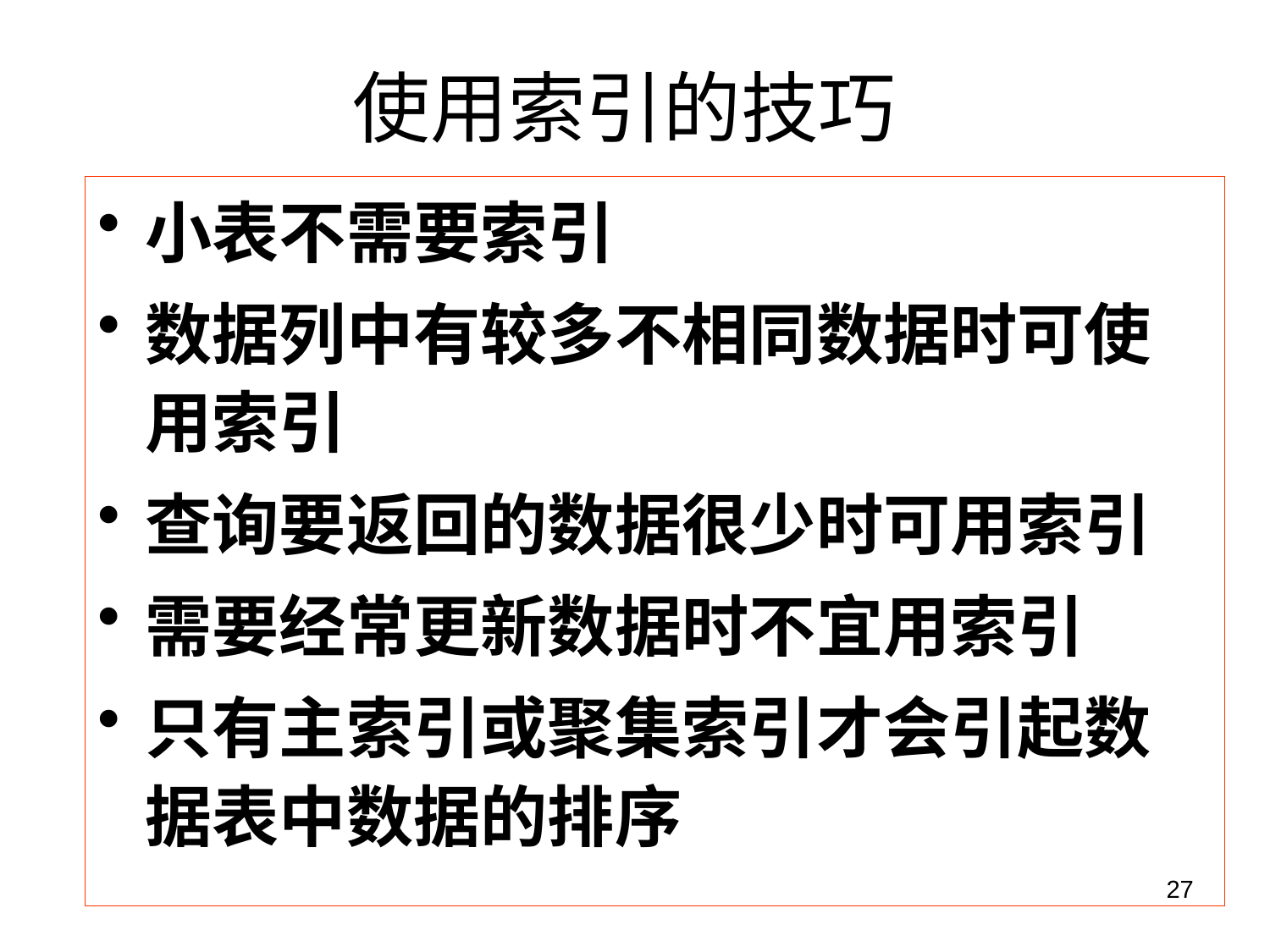

# 使用索引的技巧
小表不需要索引
数据列中有较多不相同数据时可使用索引
查询要返回的数据很少时可用索引
需要经常更新数据时不宜用索引
只有主索引或聚集索引才会引起数据表中数据的排序
27